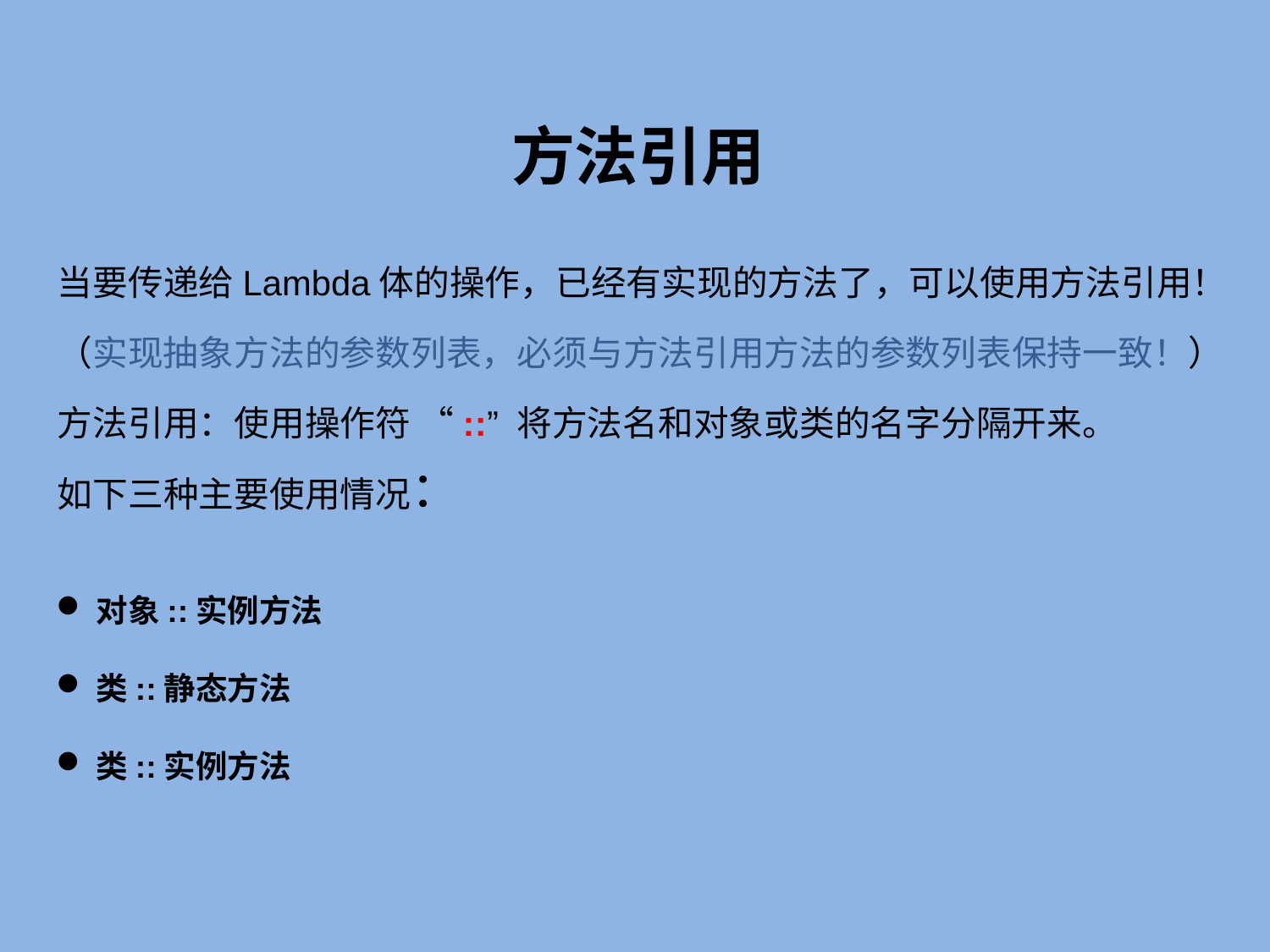

# 方法引用
当要传递给Lambda体的操作，已经有实现的方法了，可以使用方法引用！
（实现抽象方法的参数列表，必须与方法引用方法的参数列表保持一致！）
方法引用：使用操作符 “::” 将方法名和对象或类的名字分隔开来。
如下三种主要使用情况：

对象::实例方法

类::静态方法

类::实例方法